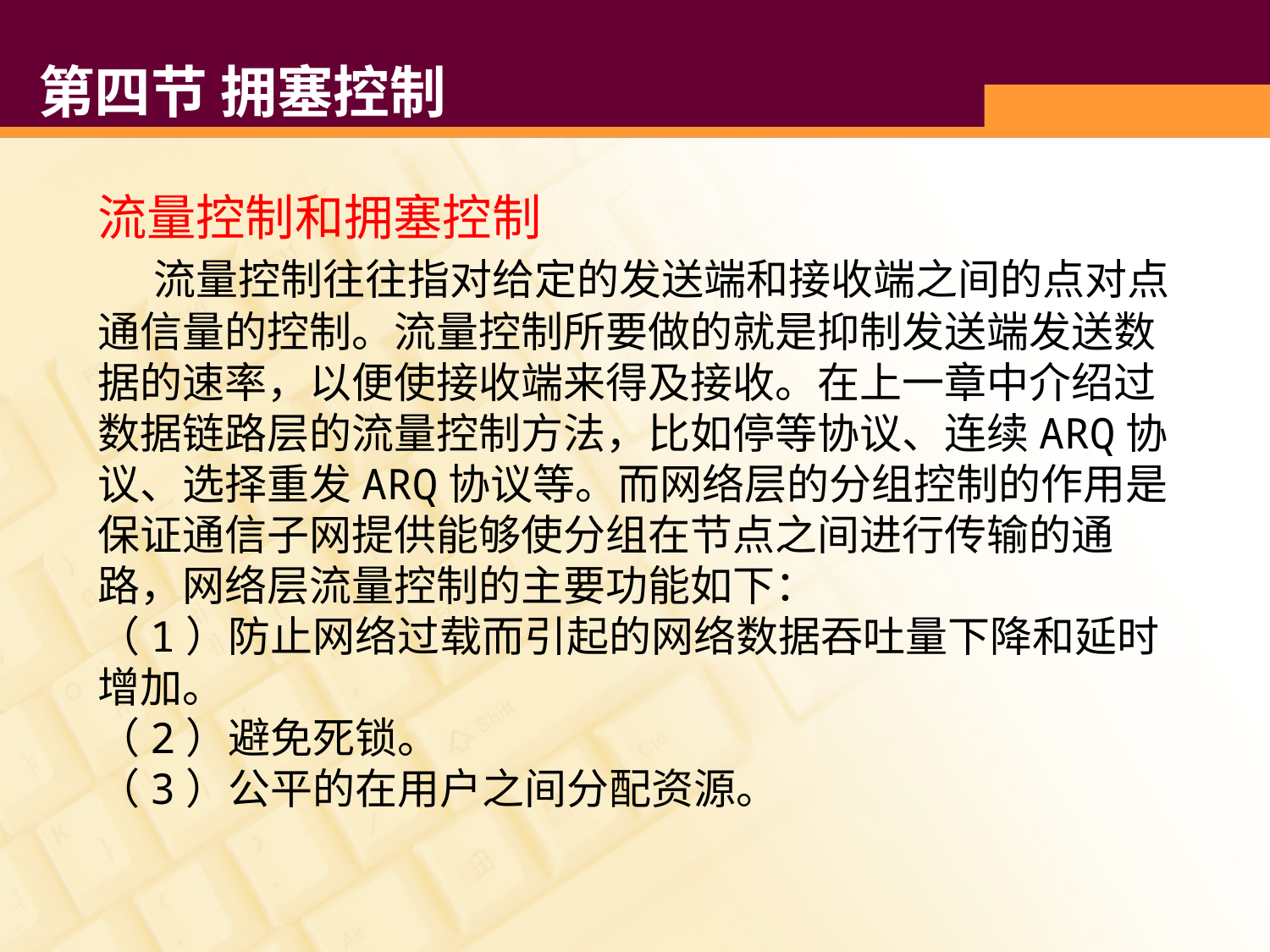

# 第四节 拥塞控制
流量控制和拥塞控制
    流量控制往往指对给定的发送端和接收端之间的点对点通信量的控制。流量控制所要做的就是抑制发送端发送数据的速率，以便使接收端来得及接收。在上一章中介绍过数据链路层的流量控制方法，比如停等协议、连续ARQ协议、选择重发ARQ协议等。而网络层的分组控制的作用是保证通信子网提供能够使分组在节点之间进行传输的通路，网络层流量控制的主要功能如下：
（1）防止网络过载而引起的网络数据吞吐量下降和延时增加。
（2）避免死锁。
（3）公平的在用户之间分配资源。